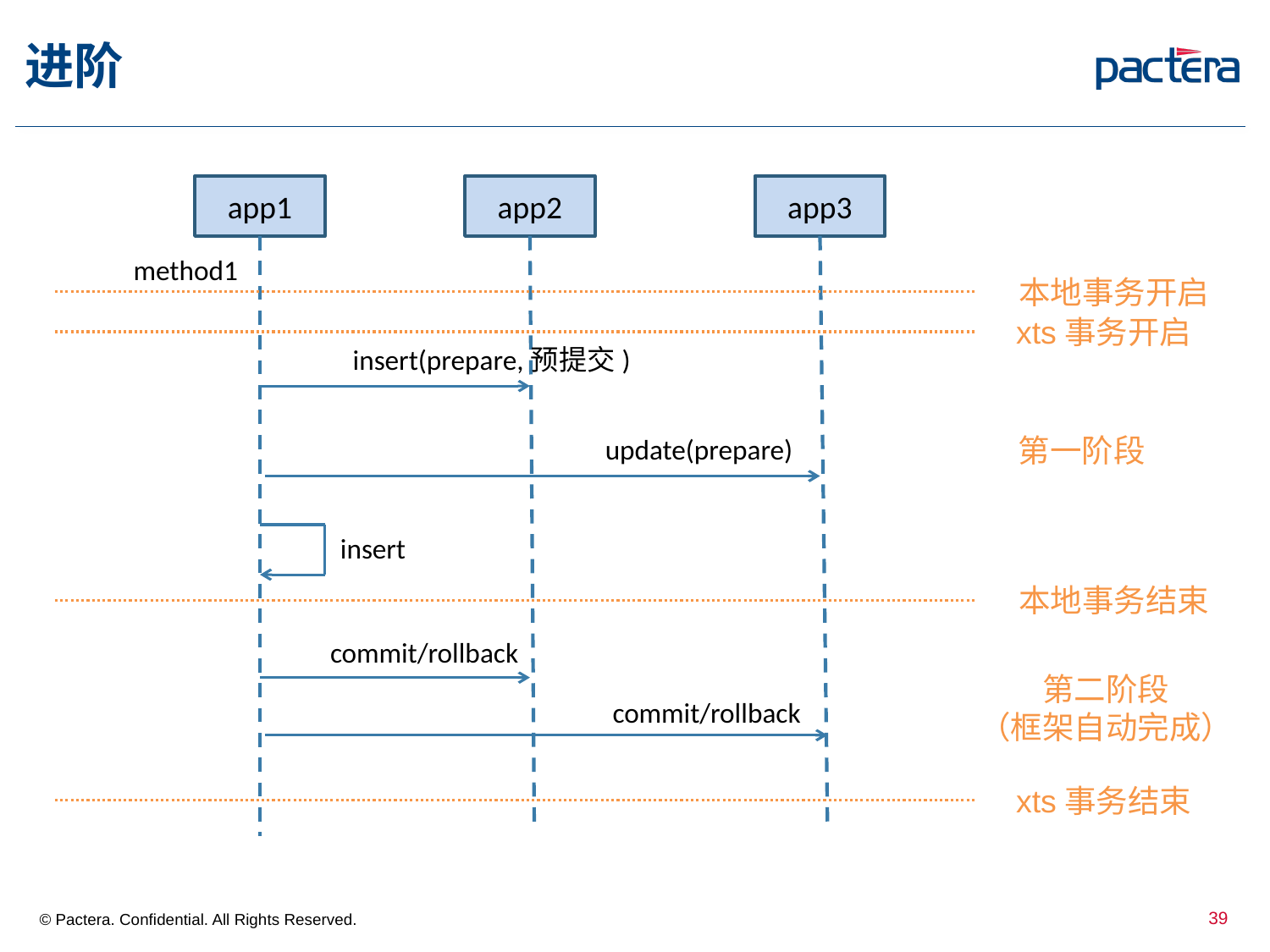

# 进阶
app1
app2
app3
method1
本地事务开启
xts事务开启
insert(prepare,预提交)
第一阶段
update(prepare)
insert
本地事务结束
commit/rollback
第二阶段
（框架自动完成）
commit/rollback
xts事务结束
39
© Pactera. Confidential. All Rights Reserved.